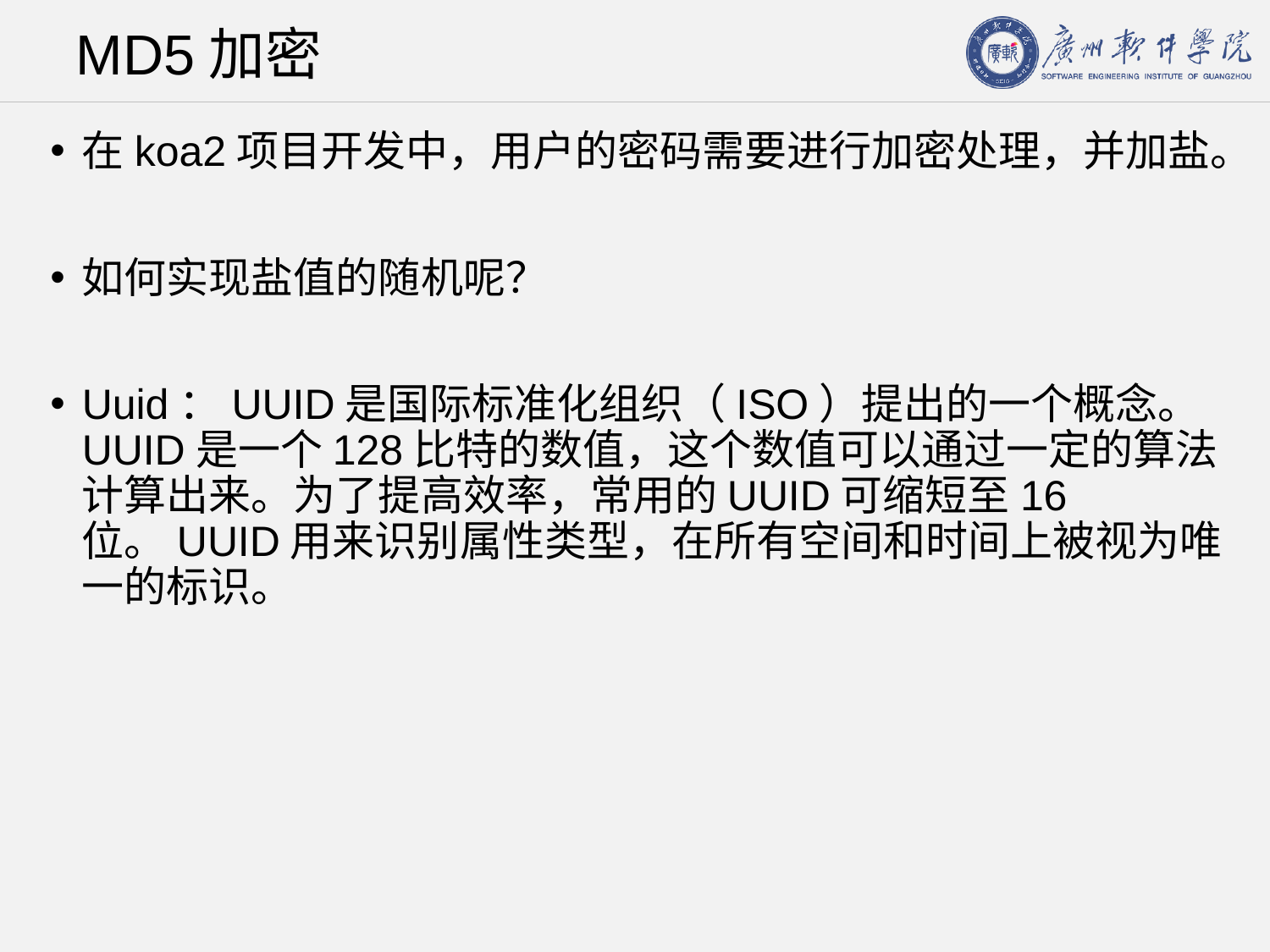

# MD5加密
在koa2项目开发中，用户的密码需要进行加密处理，并加盐。

如何实现盐值的随机呢？

Uuid：UUID是国际标准化组织（ISO）提出的一个概念。UUID是一个128比特的数值，这个数值可以通过一定的算法计算出来。为了提高效率，常用的UUID可缩短至16位。UUID用来识别属性类型，在所有空间和时间上被视为唯一的标识。